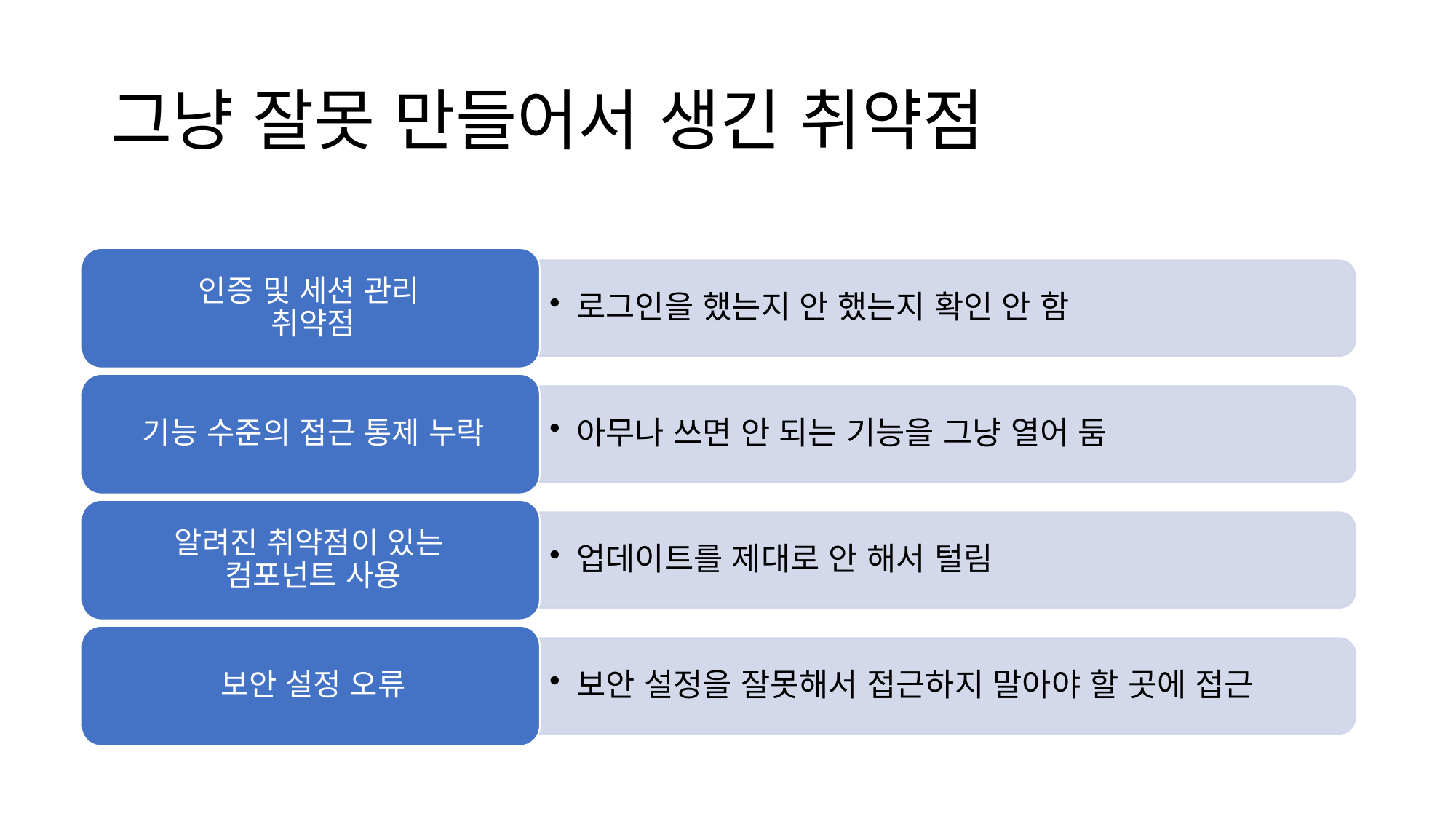

# 그냥 잘못 만들어서 생긴 취약점
로그인을 했는지 안 했는지 확인 안 함
인증 및 세션 관리
취약점
아무나 쓰면 안 되는 기능을 그냥 열어 둠
기능 수준의 접근 통제 누락
업데이트를 제대로 안 해서 털림
알려진 취약점이 있는
컴포넌트 사용
보안 설정을 잘못해서 접근하지 말아야 할 곳에 접근
보안 설정 오류